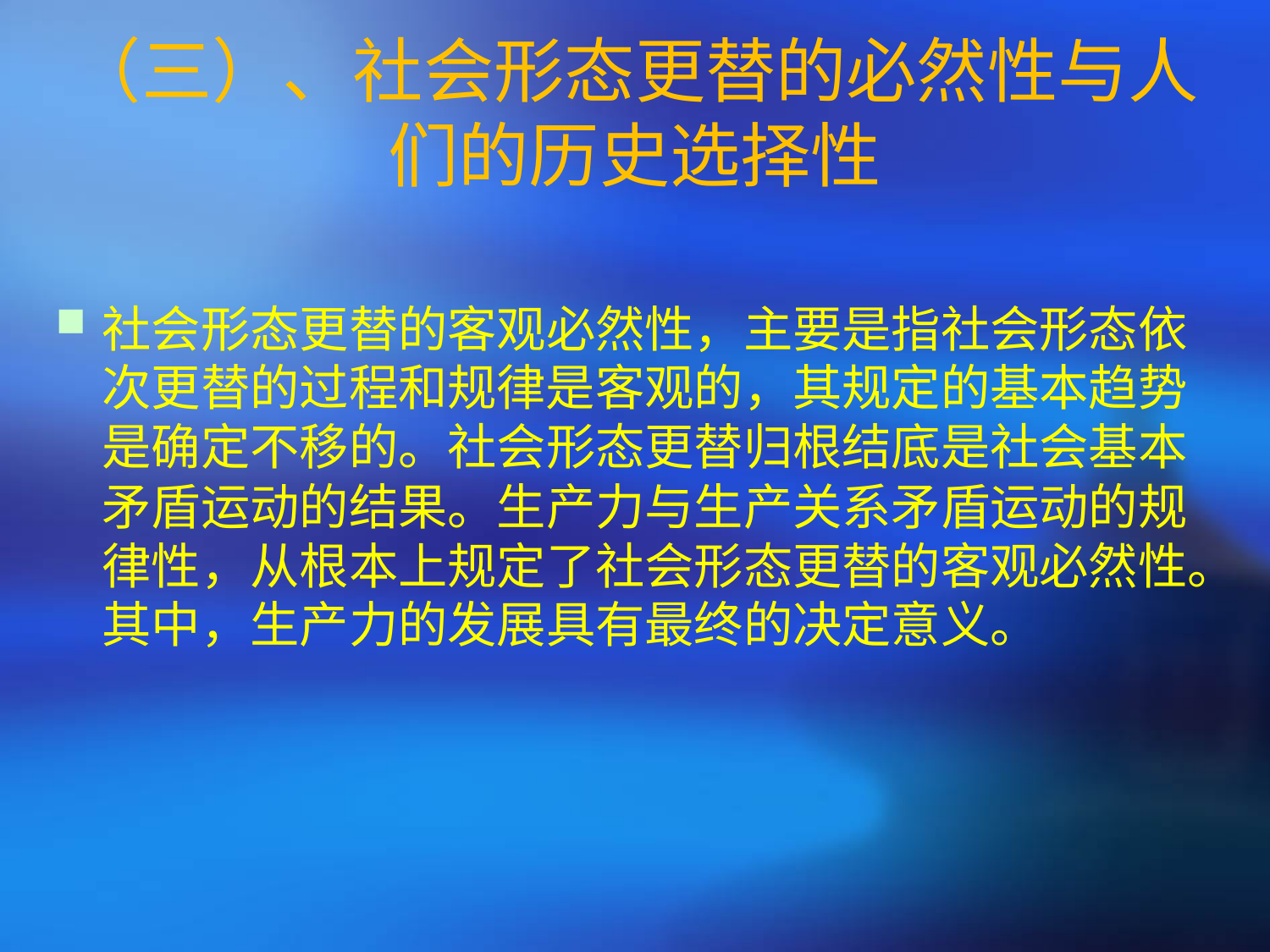

# （三）、社会形态更替的必然性与人们的历史选择性

社会形态更替的客观必然性，主要是指社会形态依次更替的过程和规律是客观的，其规定的基本趋势是确定不移的。社会形态更替归根结底是社会基本矛盾运动的结果。生产力与生产关系矛盾运动的规律性，从根本上规定了社会形态更替的客观必然性。其中，生产力的发展具有最终的决定意义。